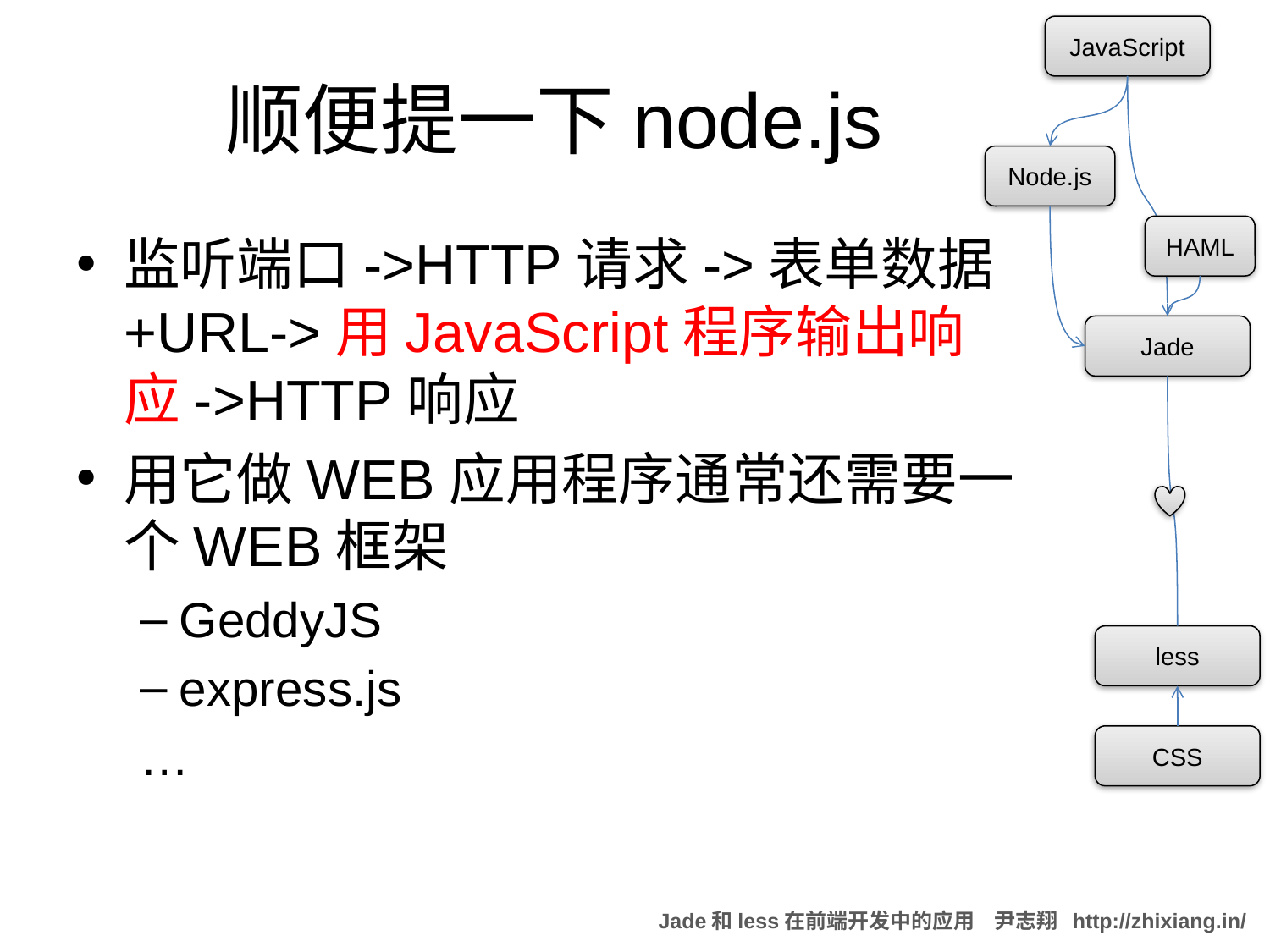

# 顺便提一下node.js
监听端口->HTTP请求->表单数据+URL->用JavaScript程序输出响应->HTTP响应
用它做WEB应用程序通常还需要一个WEB框架
GeddyJS
express.js
…